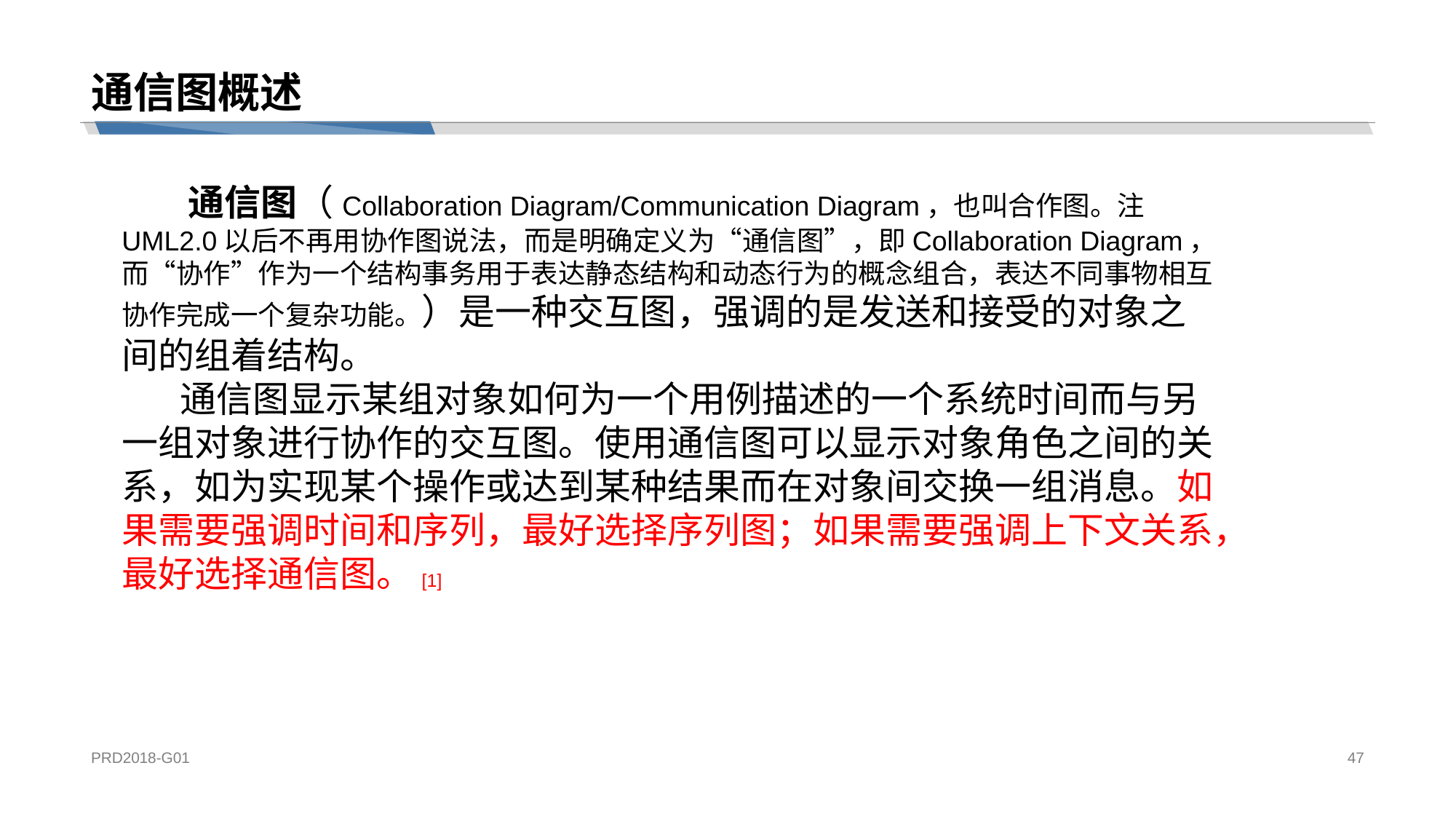

# 通信图概述
       通信图（Collaboration Diagram/Communication Diagram，也叫合作图。注UML2.0以后不再用协作图说法，而是明确定义为“通信图”，即Collaboration Diagram，而“协作”作为一个结构事务用于表达静态结构和动态行为的概念组合，表达不同事物相互协作完成一个复杂功能。）是一种交互图，强调的是发送和接受的对象之间的组着结构。
      通信图显示某组对象如何为一个用例描述的一个系统时间而与另一组对象进行协作的交互图。使用通信图可以显示对象角色之间的关系，如为实现某个操作或达到某种结果而在对象间交换一组消息。如果需要强调时间和序列，最好选择序列图；如果需要强调上下文关系，最好选择通信图。[1]
PRD2018-G01
47